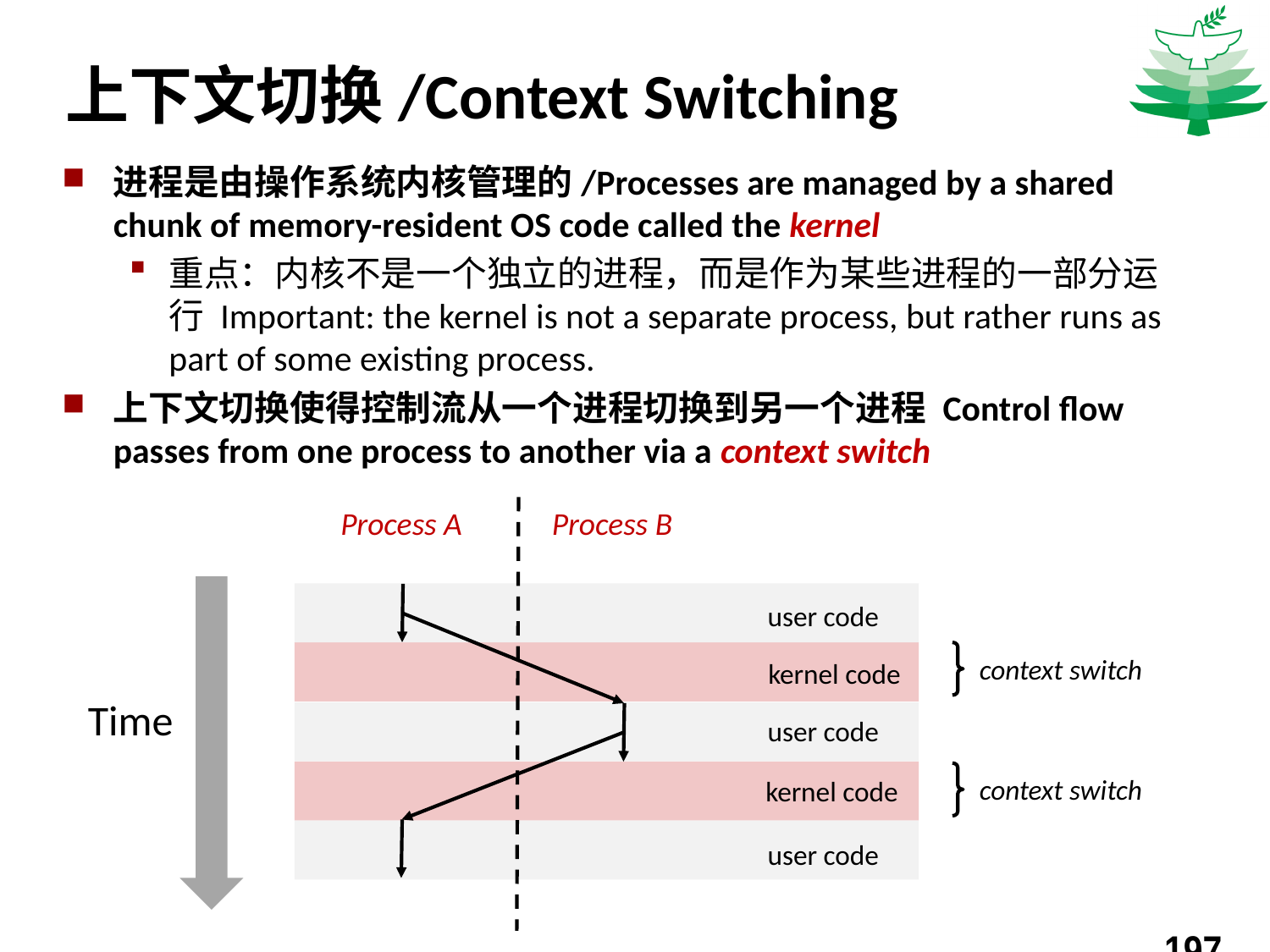

# 上下文切换/Context Switching
进程是由操作系统内核管理的/Processes are managed by a shared chunk of memory-resident OS code called the kernel
重点：内核不是一个独立的进程，而是作为某些进程的一部分运行 Important: the kernel is not a separate process, but rather runs as part of some existing process.
上下文切换使得控制流从一个进程切换到另一个进程 Control flow passes from one process to another via a context switch

Process A

Process B

user code

context switch
kernel code
Time

user code

context switch
kernel code

user code